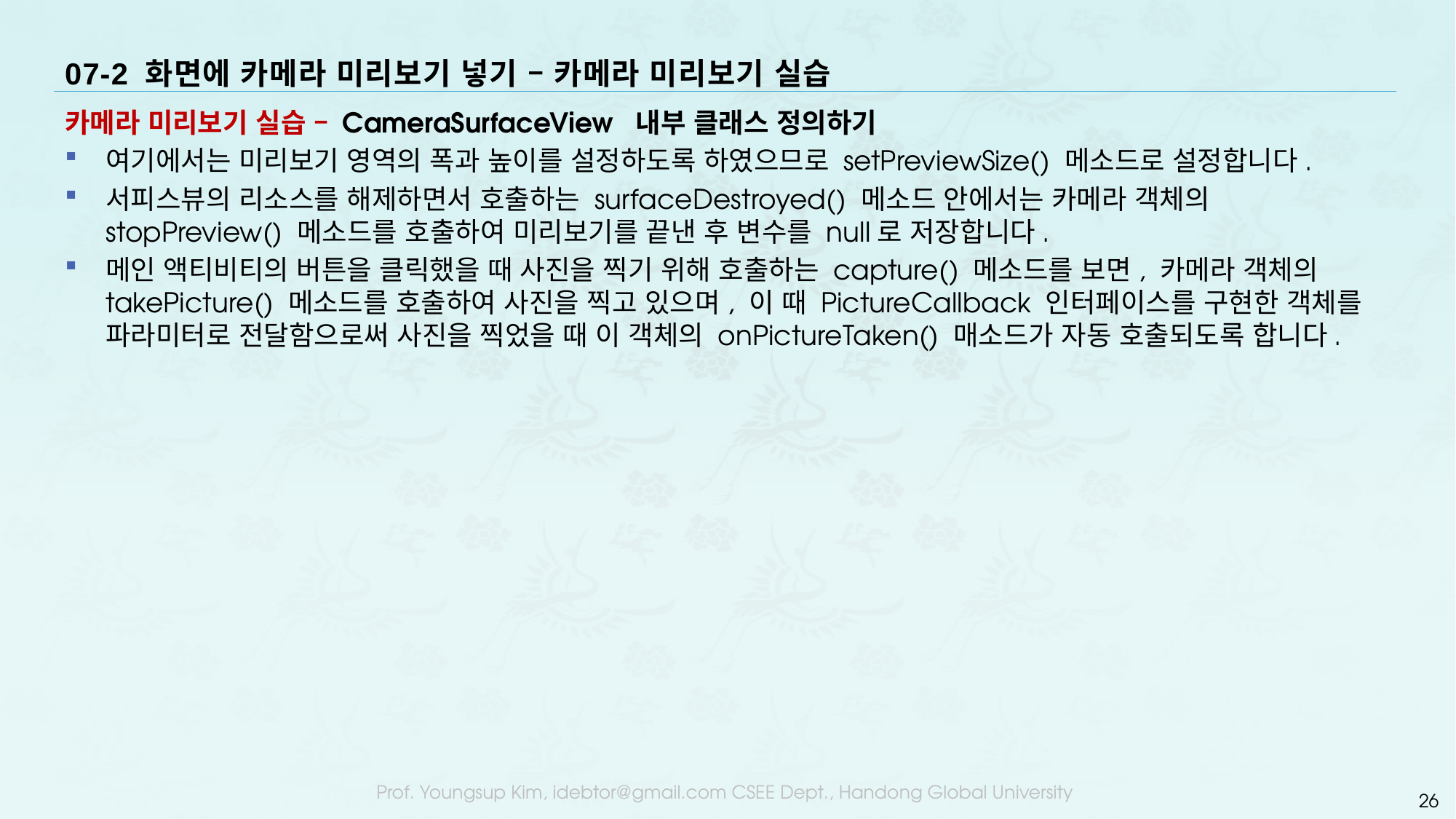

# 07-2 화면에 카메라 미리보기 넣기 – 카메라 미리보기 실습
카메라 미리보기 실습 – CameraSurfaceView  내부 클래스 정의하기
여기에서는 미리보기 영역의 폭과 높이를 설정하도록 하였으므로 setPreviewSize() 메소드로 설정합니다.
서피스뷰의 리소스를 해제하면서 호출하는 surfaceDestroyed() 메소드 안에서는 카메라 객체의 stopPreview() 메소드를 호출하여 미리보기를 끝낸 후 변수를 null로 저장합니다.
메인 액티비티의 버튼을 클릭했을 때 사진을 찍기 위해 호출하는 capture() 메소드를 보면, 카메라 객체의 takePicture() 메소드를 호출하여 사진을 찍고 있으며, 이 때 PictureCallback 인터페이스를 구현한 객체를 파라미터로 전달함으로써 사진을 찍었을 때 이 객체의 onPictureTaken() 매소드가 자동 호출되도록 합니다.

26